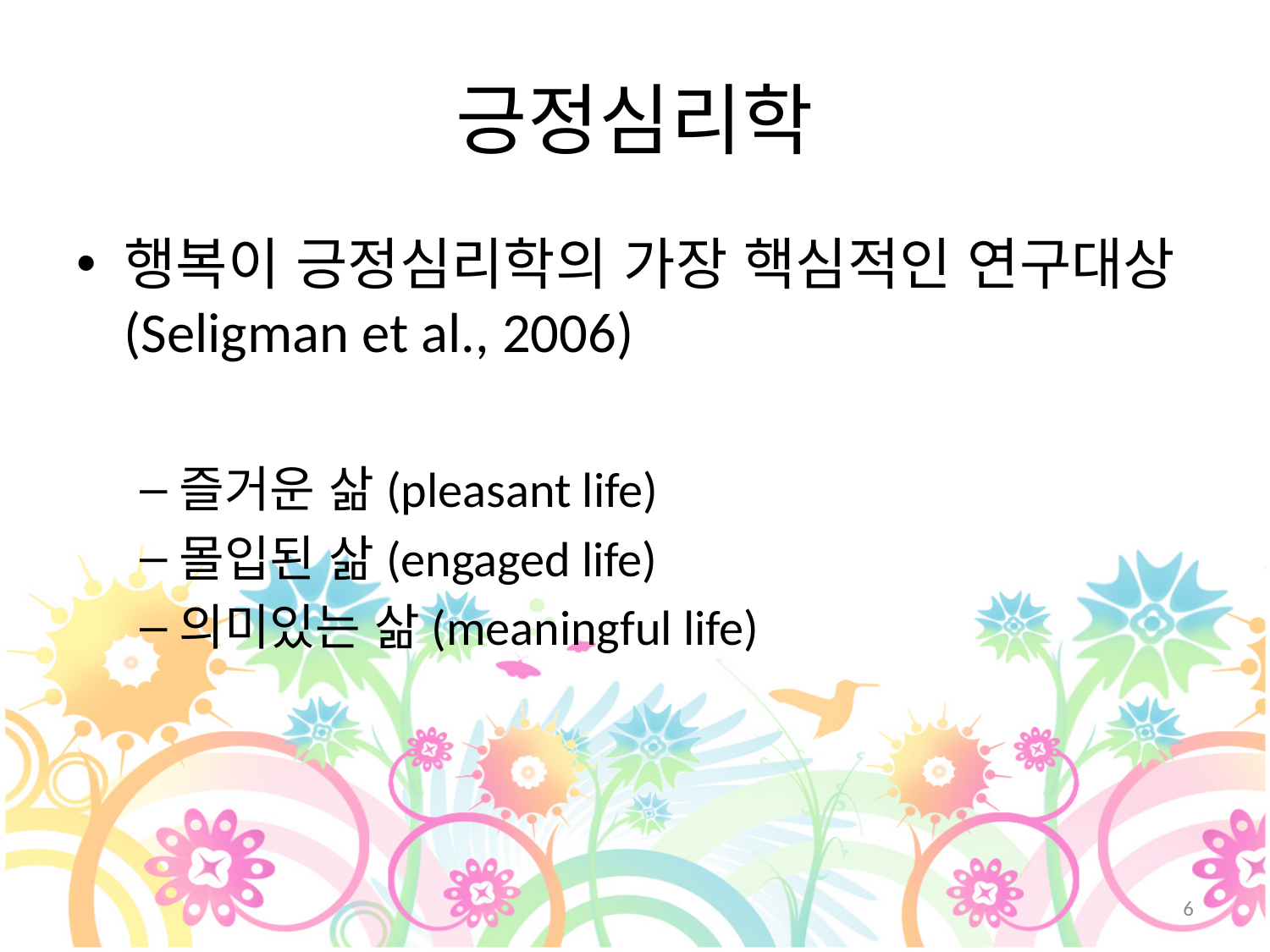

# 긍정심리학
행복이 긍정심리학의 가장 핵심적인 연구대상(Seligman et al., 2006)

즐거운 삶(pleasant life)
몰입된 삶(engaged life)
의미있는 삶(meaningful life)
6